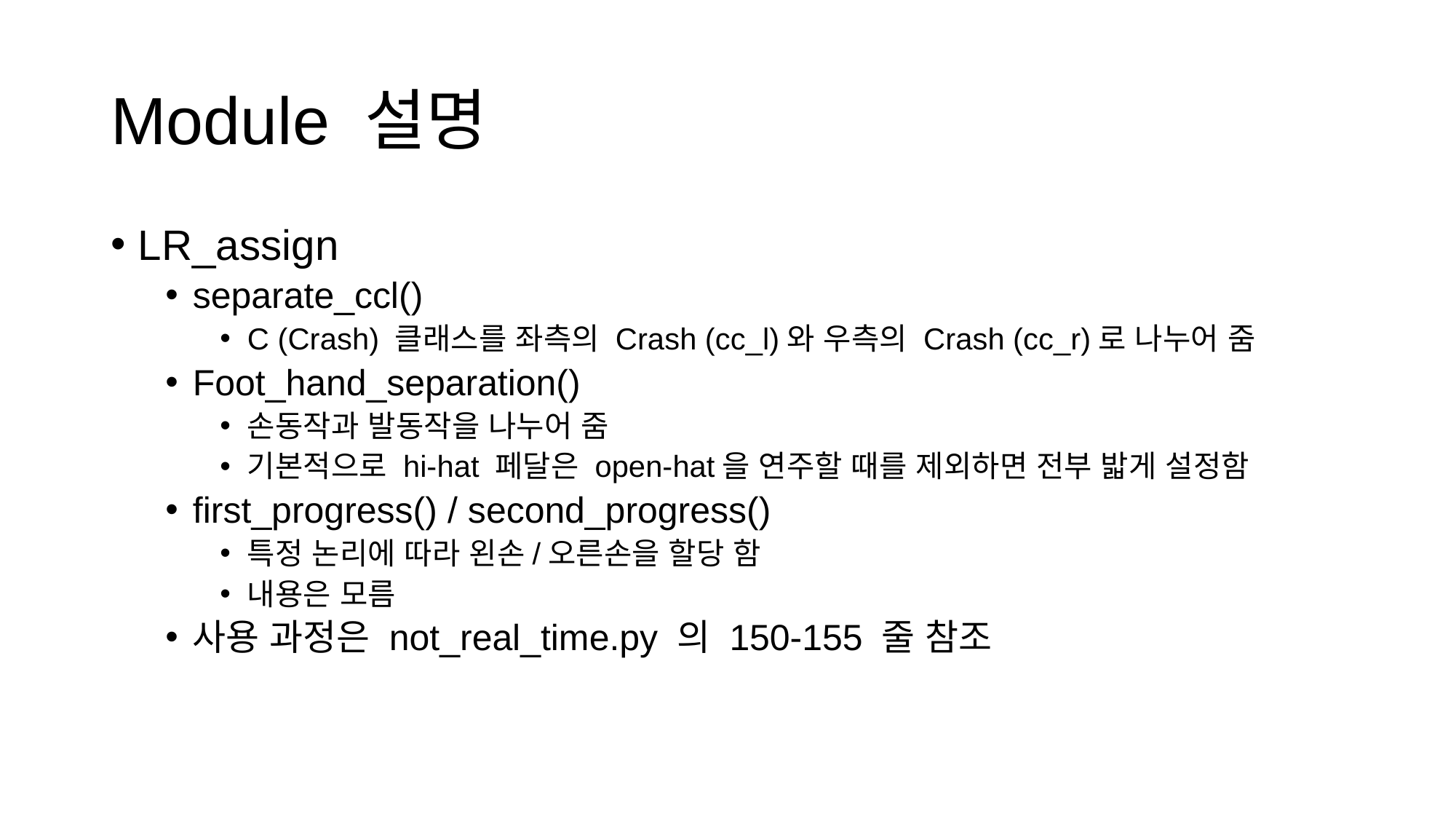

# Module 설명
LR_assign
separate_ccl()
C (Crash) 클래스를 좌측의 Crash (cc_l)와 우측의 Crash (cc_r)로 나누어 줌
Foot_hand_separation()
손동작과 발동작을 나누어 줌
기본적으로 hi-hat 페달은 open-hat을 연주할 때를 제외하면 전부 밟게 설정함
first_progress() / second_progress()
특정 논리에 따라 왼손/오른손을 할당 함
내용은 모름
사용 과정은 not_real_time.py 의 150-155 줄 참조